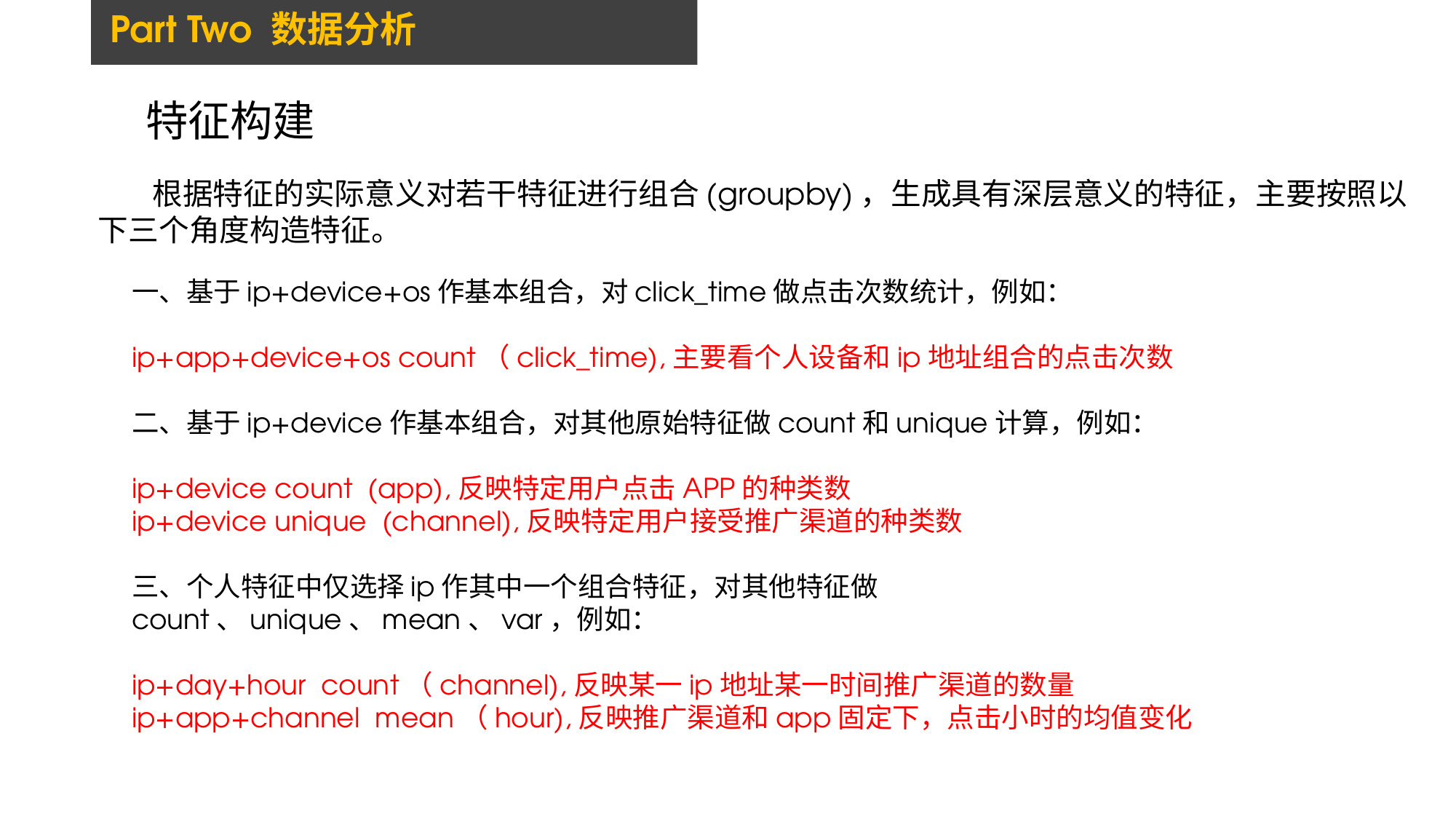

Part Two 数据分析
特征构建
       根据特征的实际意义对若干特征进行组合(groupby)，生成具有深层意义的特征，主要按照以下三个角度构造特征。

一、基于ip+device+os作基本组合，对click_time做点击次数统计，例如：

ip+app+device+os count（click_time),主要看个人设备和ip地址组合的点击次数

二、基于ip+device作基本组合，对其他原始特征做count和unique计算，例如：

ip+device count  (app),反映特定用户点击APP的种类数
ip+device unique  (channel),反映特定用户接受推广渠道的种类数

三、个人特征中仅选择ip作其中一个组合特征，对其他特征做count、unique、mean、var，例如：

ip+day+hour  count（channel),反映某一ip地址某一时间推广渠道的数量
ip+app+channel  mean（hour),反映推广渠道和app固定下，点击小时的均值变化